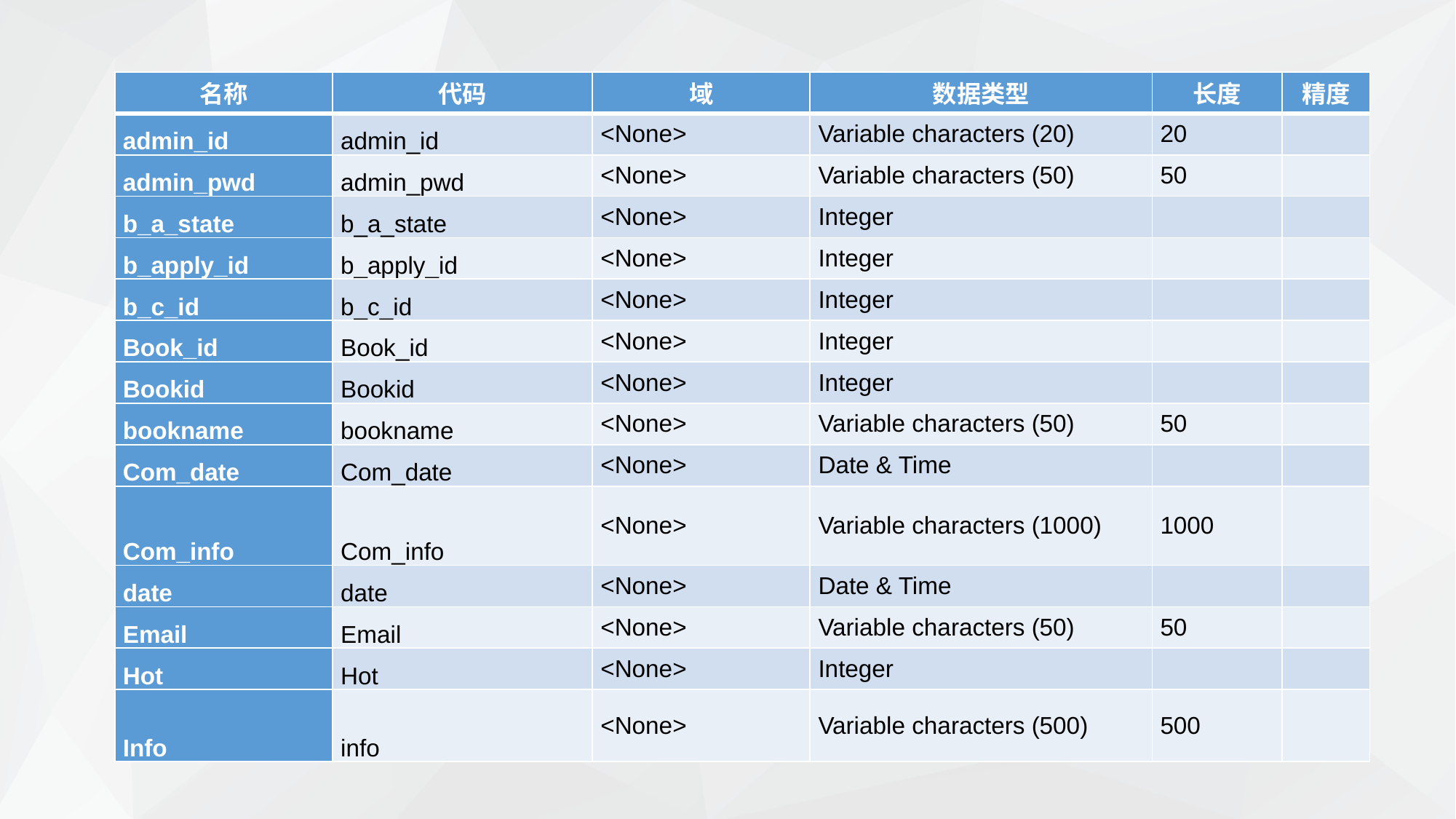

#
| 名称 | 代码 | 域 | 数据类型 | 长度 | 精度 |
| --- | --- | --- | --- | --- | --- |
| admin\_id | admin\_id | <None> | Variable characters (20) | 20 |  |
| admin\_pwd | admin\_pwd | <None> | Variable characters (50) | 50 |  |
| b\_a\_state | b\_a\_state | <None> | Integer |  |  |
| b\_apply\_id | b\_apply\_id | <None> | Integer |  |  |
| b\_c\_id | b\_c\_id | <None> | Integer |  |  |
| Book\_id | Book\_id | <None> | Integer |  |  |
| Bookid | Bookid | <None> | Integer |  |  |
| bookname | bookname | <None> | Variable characters (50) | 50 |  |
| Com\_date | Com\_date | <None> | Date & Time |  |  |
| Com\_info | Com\_info | <None> | Variable characters (1000) | 1000 |  |
| date | date | <None> | Date & Time |  |  |
| Email | Email | <None> | Variable characters (50) | 50 |  |
| Hot | Hot | <None> | Integer |  |  |
| Info | info | <None> | Variable characters (500) | 500 |  |